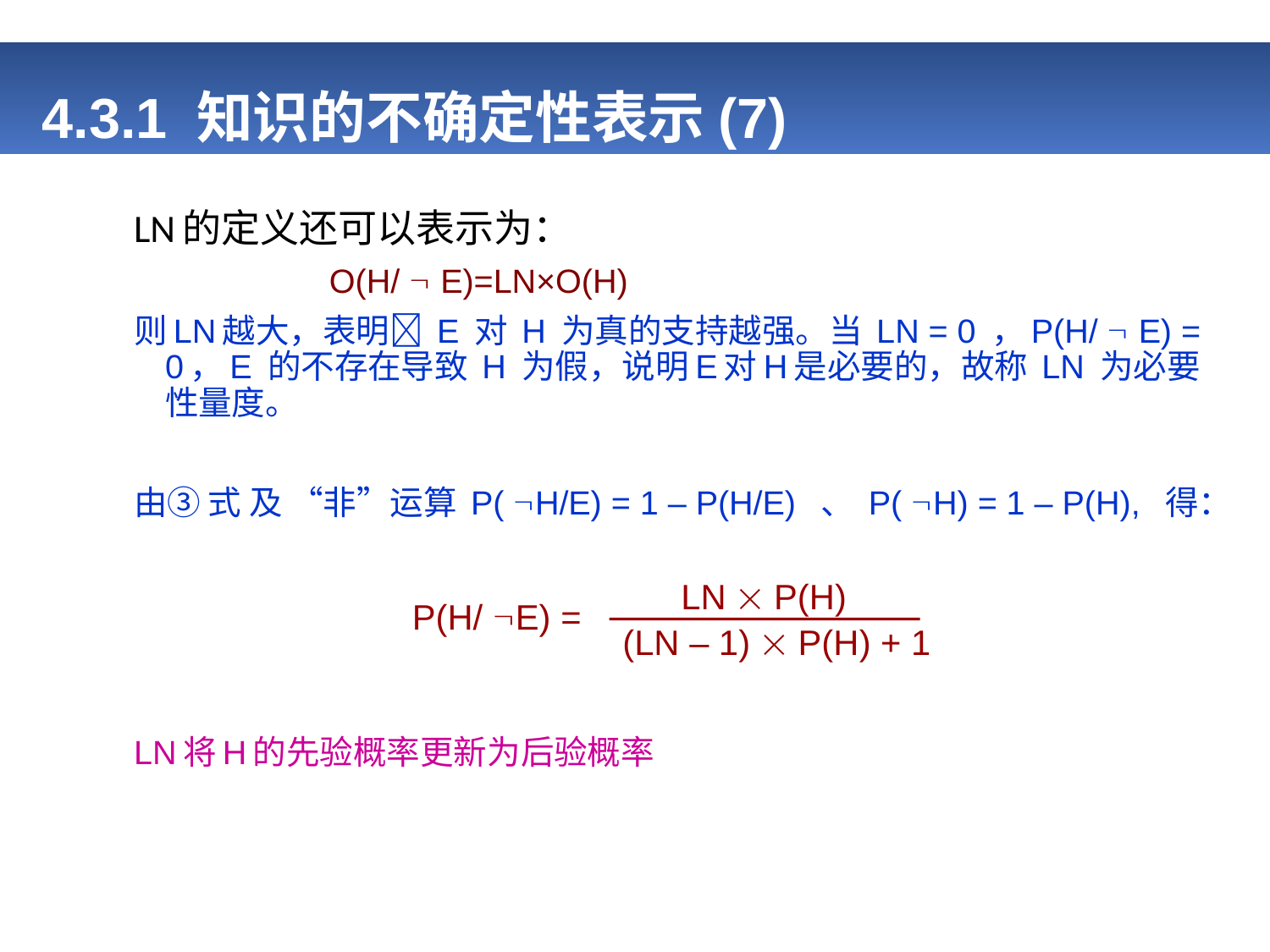

# 4.3.1 知识的不确定性表示(7)
LN的定义还可以表示为：
                     O(H/ ¬ E)=LN×O(H)
则LN越大，表明¬ E 对 H 为真的支持越强。当 LN = 0 ，P(H/ ¬ E) = 0，E 的不存在导致 H 为假，说明E对H是必要的，故称 LN 为必要性量度。

由③ 式 及 “非”运算 P( ¬H/E) = 1 – P(H/E)  、 P( ¬H) = 1 – P(H),  得：

LN将H的先验概率更新为后验概率

LN × P(H)
P(H/ ¬E) =
(LN – 1) × P(H) + 1